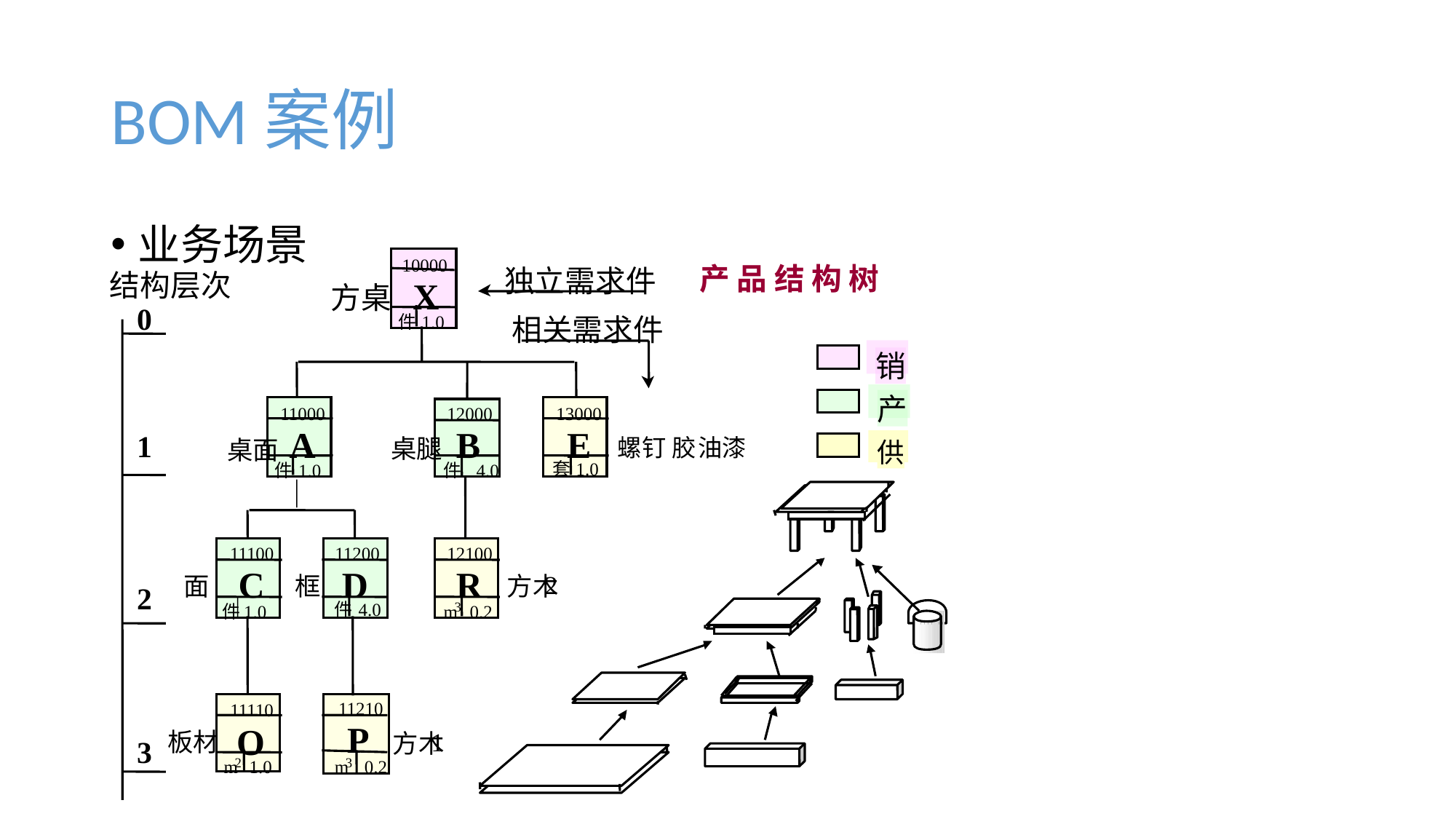

# BOM案例
业务场景

10000
产 品 结 构 树

独立需求件

结构层次

X
方桌

0

件
  1.0
相关需求件

销

产

11000
12000
13000

A
B
E

1

供
桌腿
螺钉
胶
油漆
桌面

套
  1.0
件
  1.0
件
    4.0

11100
11200
12100

C
D
R

2
面
框
方木
2

件
  4.0
3

件

1.0
m
 0.2

11210
11110

P
O

板材
1
方木
3

2

3
m
1.0

m
   0.2